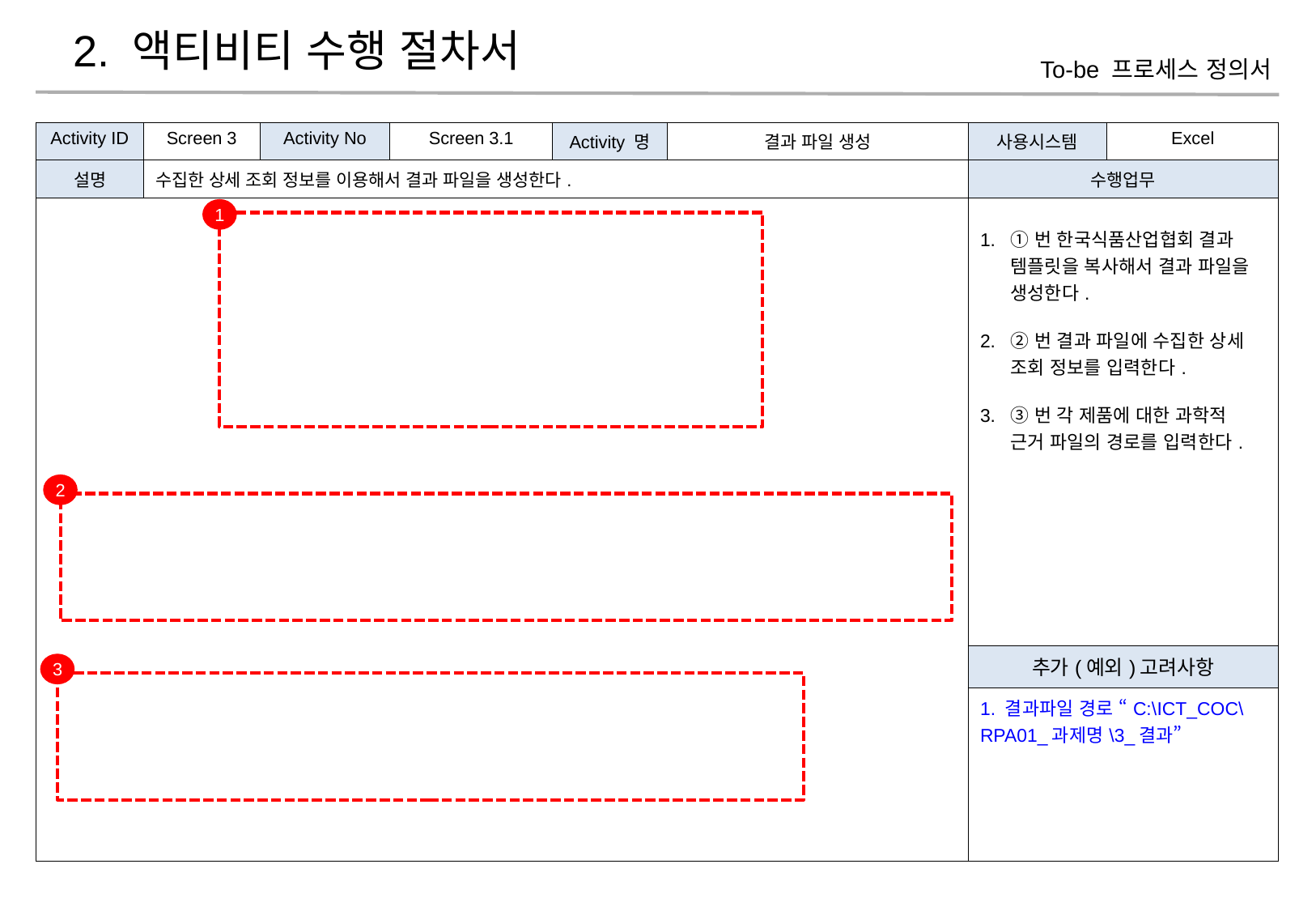

# 2. 액티비티 수행 절차서
| Activity ID | Screen 3 | Activity No | Screen 3.1 | Activity 명 | 결과 파일 생성 | 사용시스템 | Excel |
| --- | --- | --- | --- | --- | --- | --- | --- |
| 설명 | 수집한 상세 조회 정보를 이용해서 결과 파일을 생성한다. |  |  |  |  | 수행업무 |  |
|  |  |  |  |  |  | ①번 한국식품산업협회 결과 템플릿을 복사해서 결과 파일을 생성한다. ②번 결과 파일에 수집한 상세 조회 정보를 입력한다. ③번 각 제품에 대한 과학적 근거 파일의 경로를 입력한다. |  |
|  |  |  |  |  |  | 추가(예외)고려사항 |  |
|  |  |  |  |  |  | 1. 결과파일 경로 “C:\ICT\_COC\RPA01\_과제명\3\_결과” |  |
1

2

3